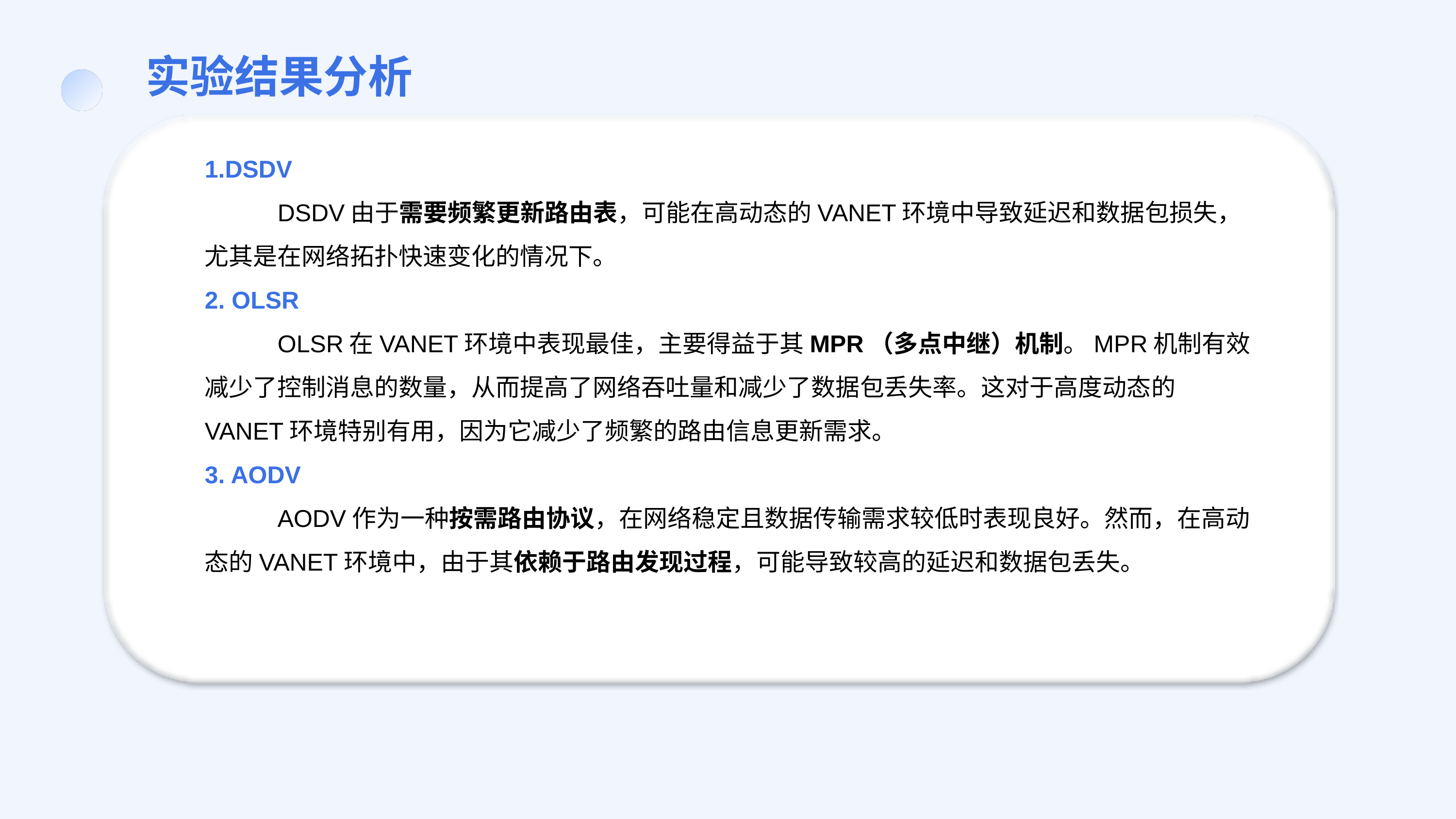

实验结果分析

1.DSDV
	DSDV由于需要频繁更新路由表，可能在高动态的VANET环境中导致延迟和数据包损失，尤其是在网络拓扑快速变化的情况下。
2. OLSR
	OLSR在VANET环境中表现最佳，主要得益于其MPR（多点中继）机制。MPR机制有效减少了控制消息的数量，从而提高了网络吞吐量和减少了数据包丢失率。这对于高度动态的VANET环境特别有用，因为它减少了频繁的路由信息更新需求。
3. AODV
	AODV作为一种按需路由协议，在网络稳定且数据传输需求较低时表现良好。然而，在高动态的VANET环境中，由于其依赖于路由发现过程，可能导致较高的延迟和数据包丢失。